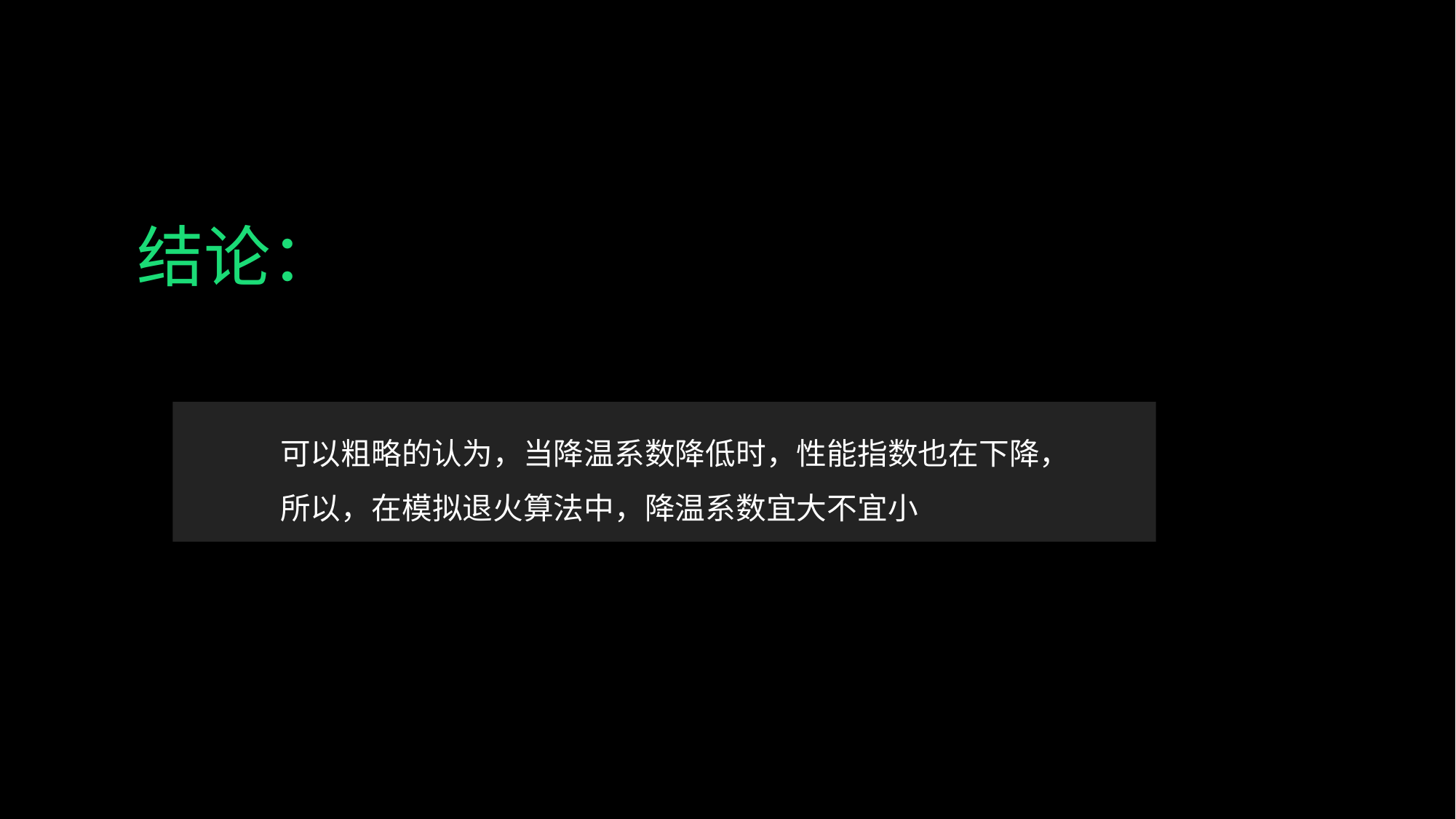

结论：

可以粗略的认为，当降温系数降低时，性能指数也在下降，所以，在模拟退火算法中，降温系数宜大不宜小